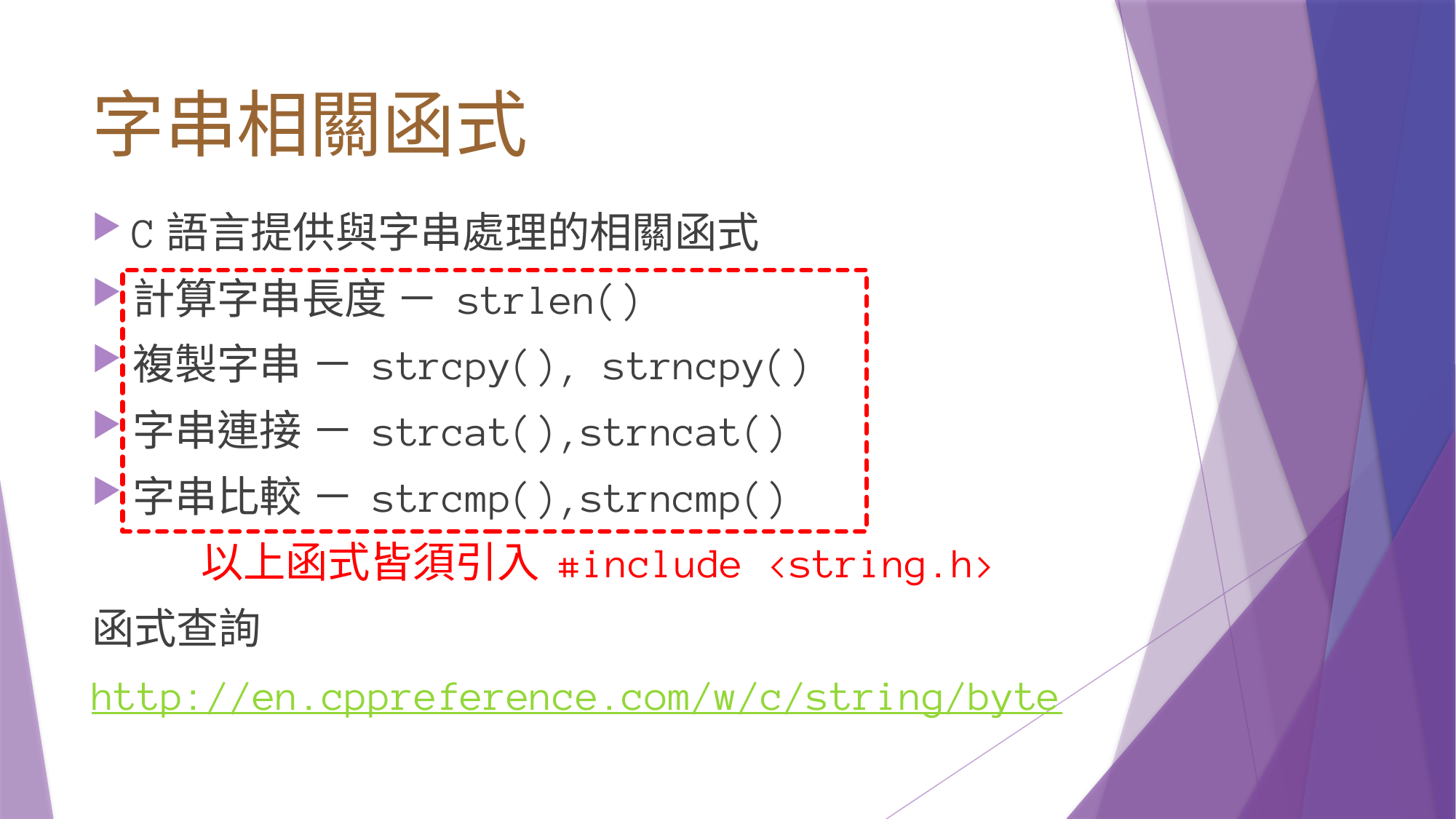

# 字串相關函式
C語言提供與字串處理的相關函式
計算字串長度 － strlen()
複製字串 － strcpy(), strncpy()
字串連接 － strcat(),strncat()
字串比較 － strcmp(),strncmp()
	以上函式皆須引入 #include <string.h>
函式查詢
http://en.cppreference.com/w/c/string/byte